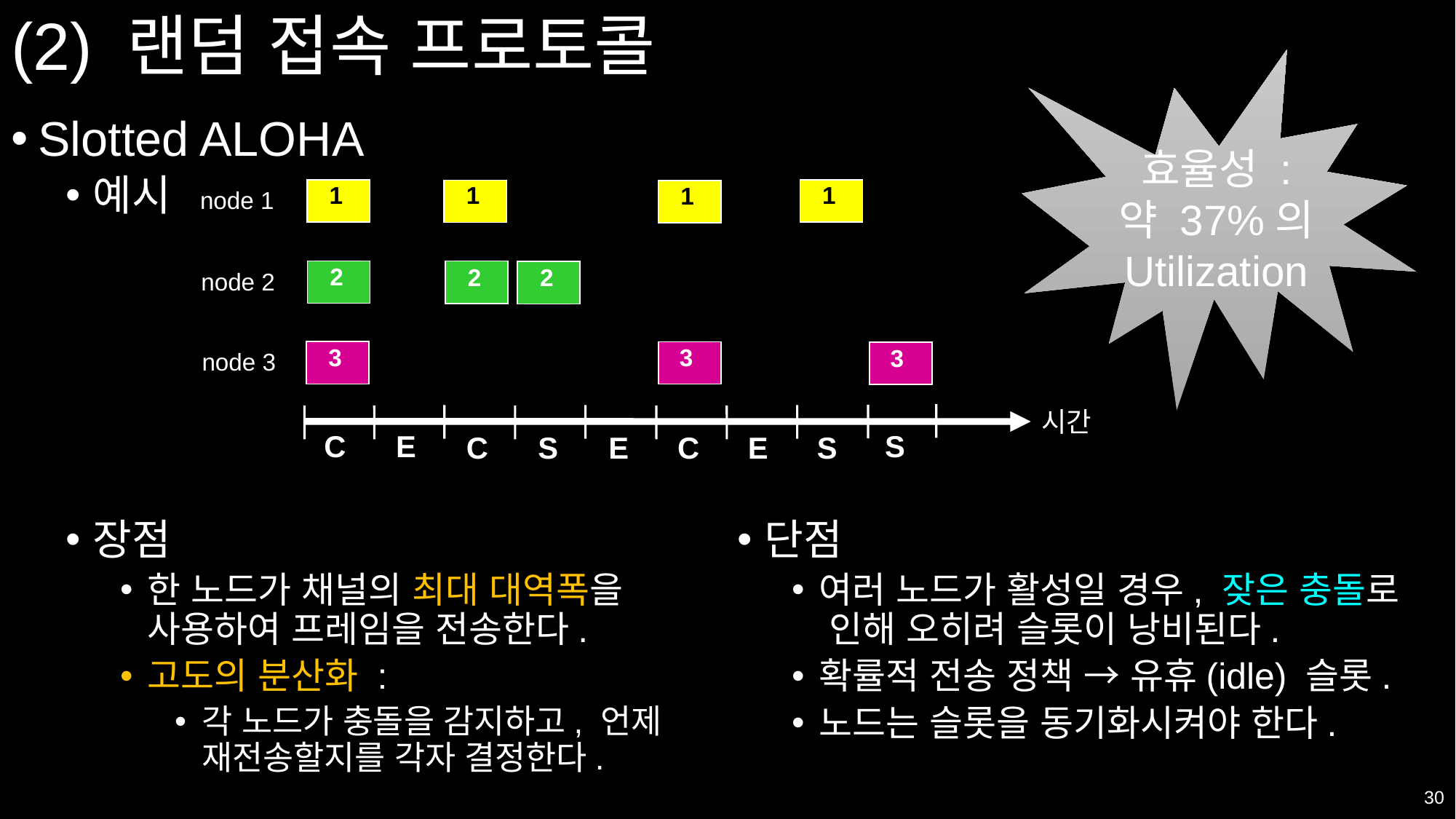

# (2) 랜덤 접속 프로토콜
효율성 :
약 37%의
Utilization
Slotted ALOHA
예시
1

1

1

1

node 1
2

2

2

node 2
3

3

3

node 3

C
E
S
C
S
E
C
E
S
시간
장점
한 노드가 채널의 최대 대역폭을 사용하여 프레임을 전송한다.
고도의 분산화 :
각 노드가 충돌을 감지하고, 언제    재전송할지를 각자 결정한다.
단점
여러 노드가 활성일 경우, 잦은 충돌로   인해 오히려 슬롯이 낭비된다.
확률적 전송 정책 → 유휴(idle) 슬롯.
노드는 슬롯을 동기화시켜야 한다.
30